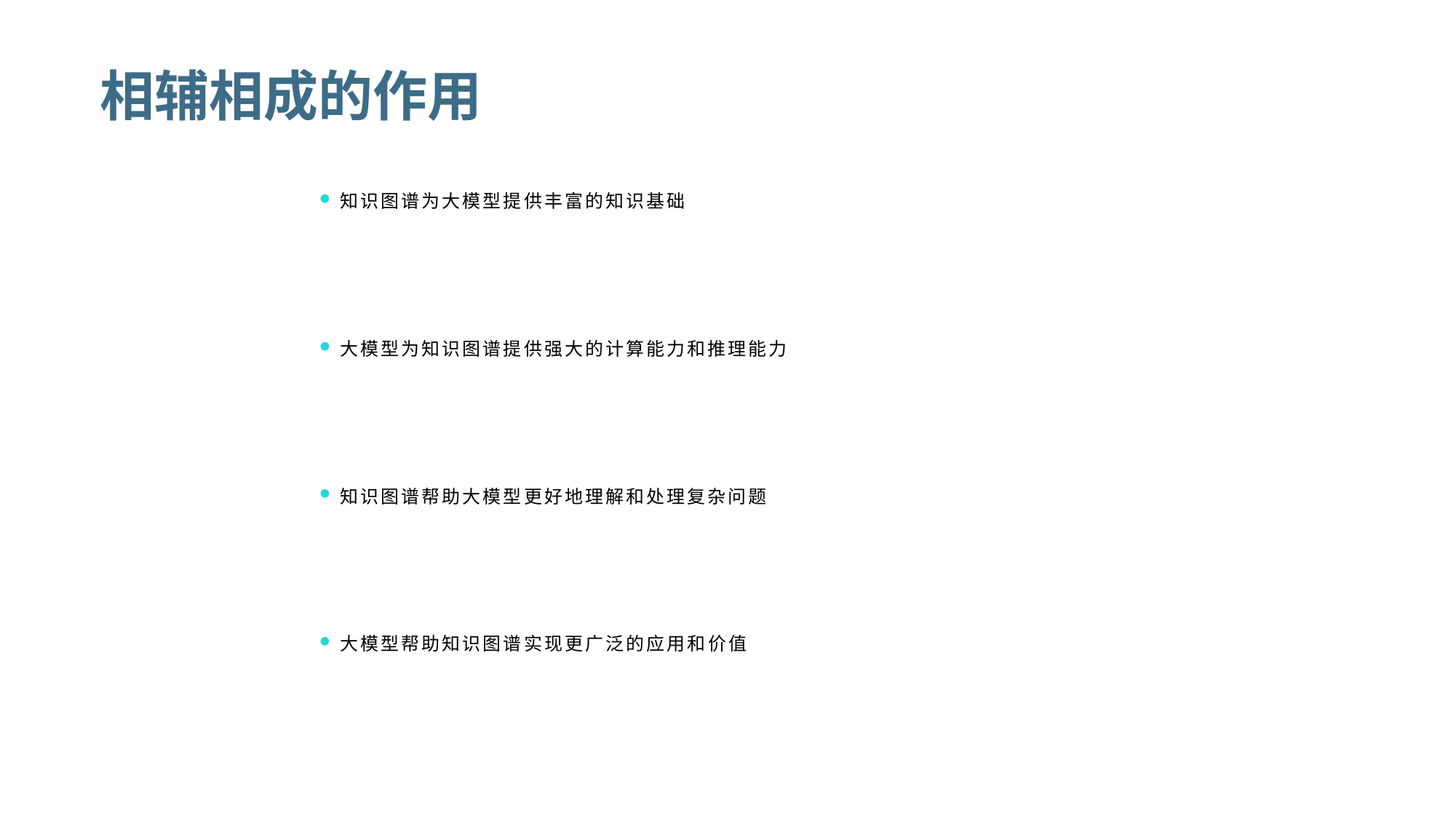

# 相辅相成的作用
知识图谱为大模型提供丰富的知识基础
大模型为知识图谱提供强大的计算能力和推理能力
知识图谱帮助大模型更好地理解和处理复杂问题
大模型帮助知识图谱实现更广泛的应用和价值